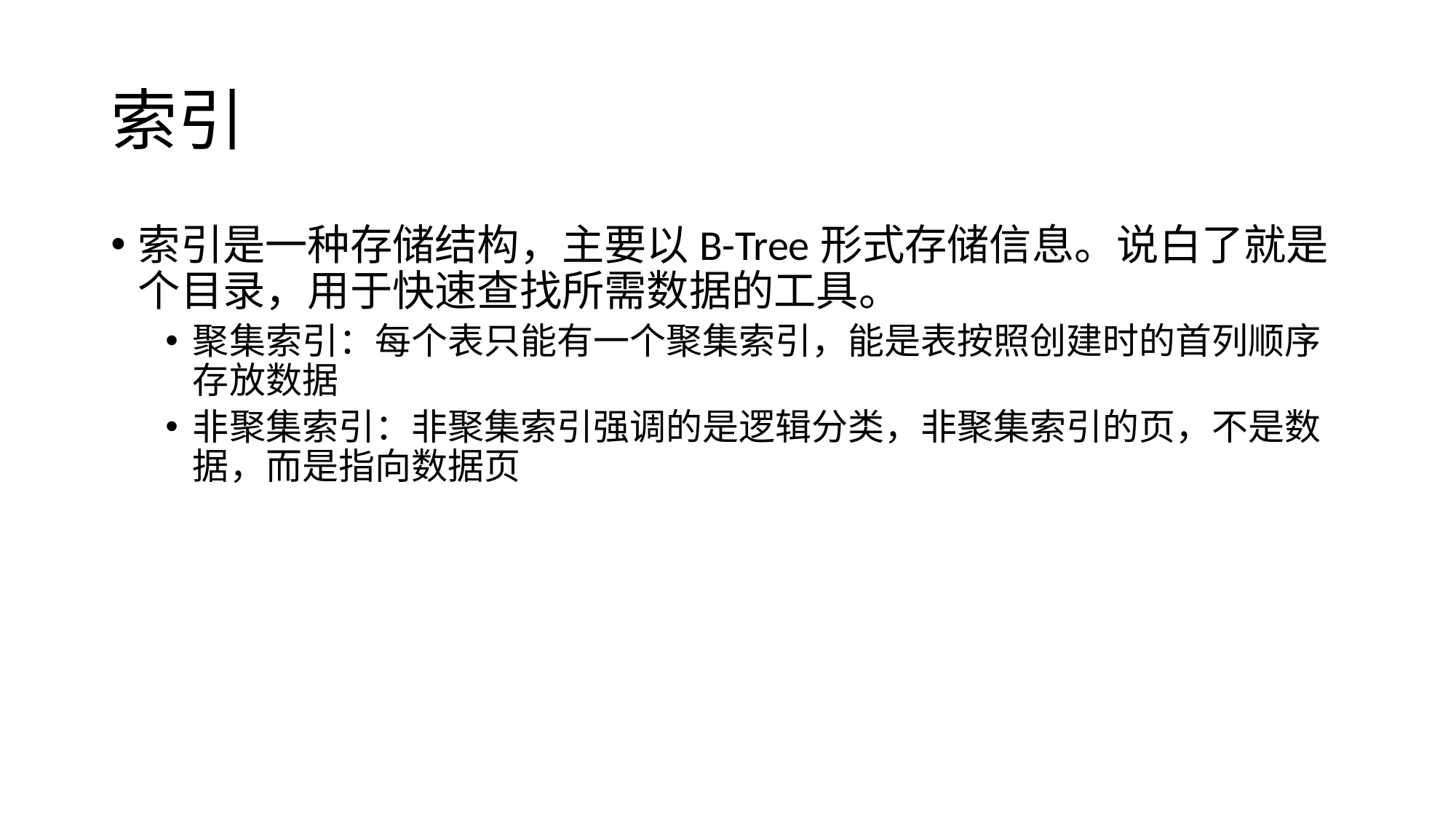

# 索引
索引是一种存储结构，主要以B-Tree形式存储信息。说白了就是个目录，用于快速查找所需数据的工具。
聚集索引：每个表只能有一个聚集索引，能是表按照创建时的首列顺序存放数据
非聚集索引：非聚集索引强调的是逻辑分类，非聚集索引的页，不是数据，而是指向数据页